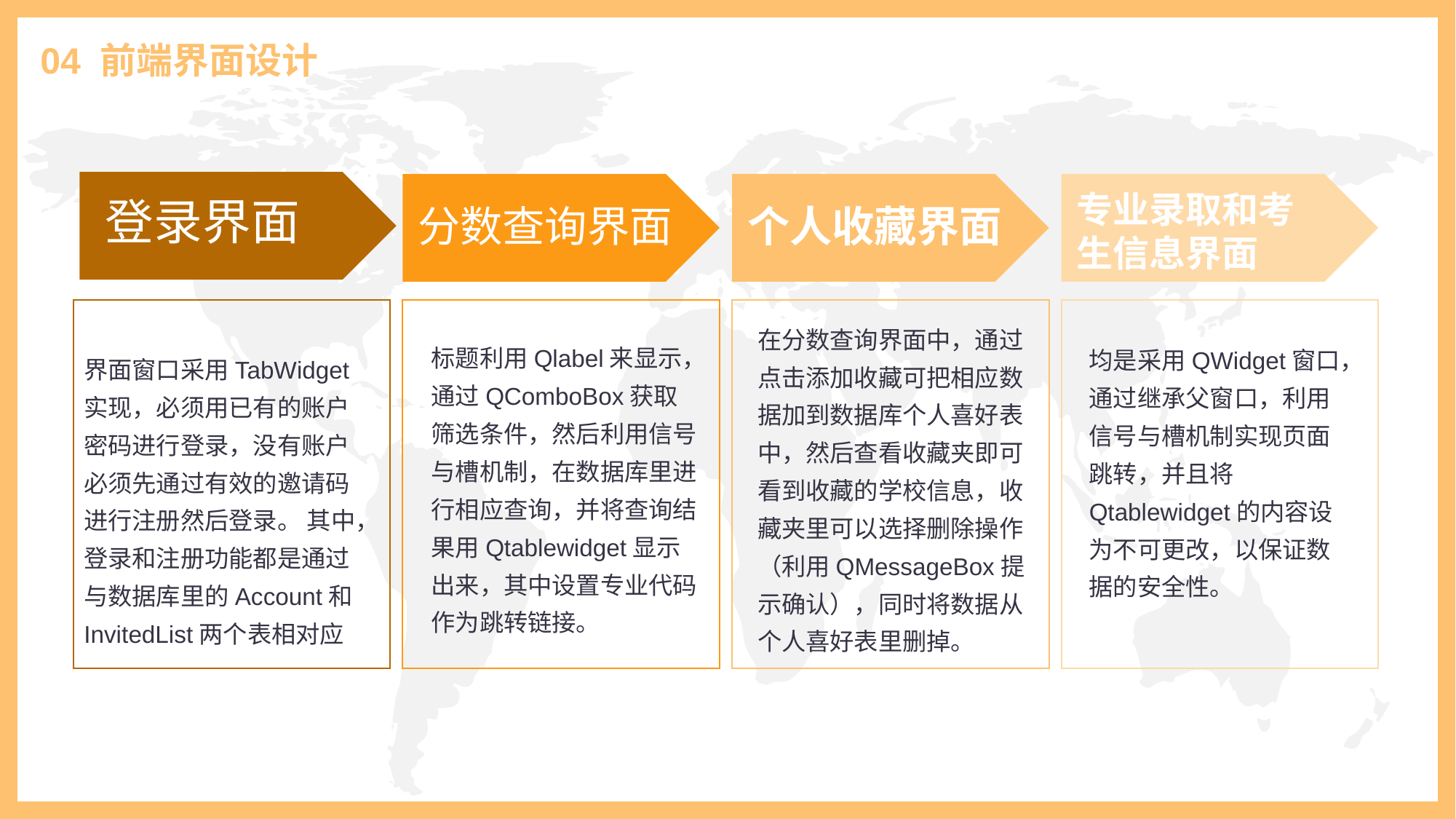

04 前端界面设计

专业录取和考生信息界面
登录界面
分数查询界面
个人收藏界面

在分数查询界面中，通过点击添加收藏可把相应数据加到数据库个人喜好表中，然后查看收藏夹即可看到收藏的学校信息，收藏夹里可以选择删除操作（利用QMessageBox提示确认），同时将数据从个人喜好表里删掉。
标题利用Qlabel来显示，通过QComboBox获取筛选条件，然后利用信号与槽机制，在数据库里进行相应查询，并将查询结果用Qtablewidget显示出来，其中设置专业代码作为跳转链接。

均是采用QWidget窗口，通过继承父窗口，利用信号与槽机制实现页面跳转，并且将Qtablewidget的内容设为不可更改，以保证数据的安全性。
界面窗口采用TabWidget实现，必须用已有的账户密码进行登录，没有账户必须先通过有效的邀请码进行注册然后登录。 其中，登录和注册功能都是通过与数据库里的Account和InvitedList两个表相对应